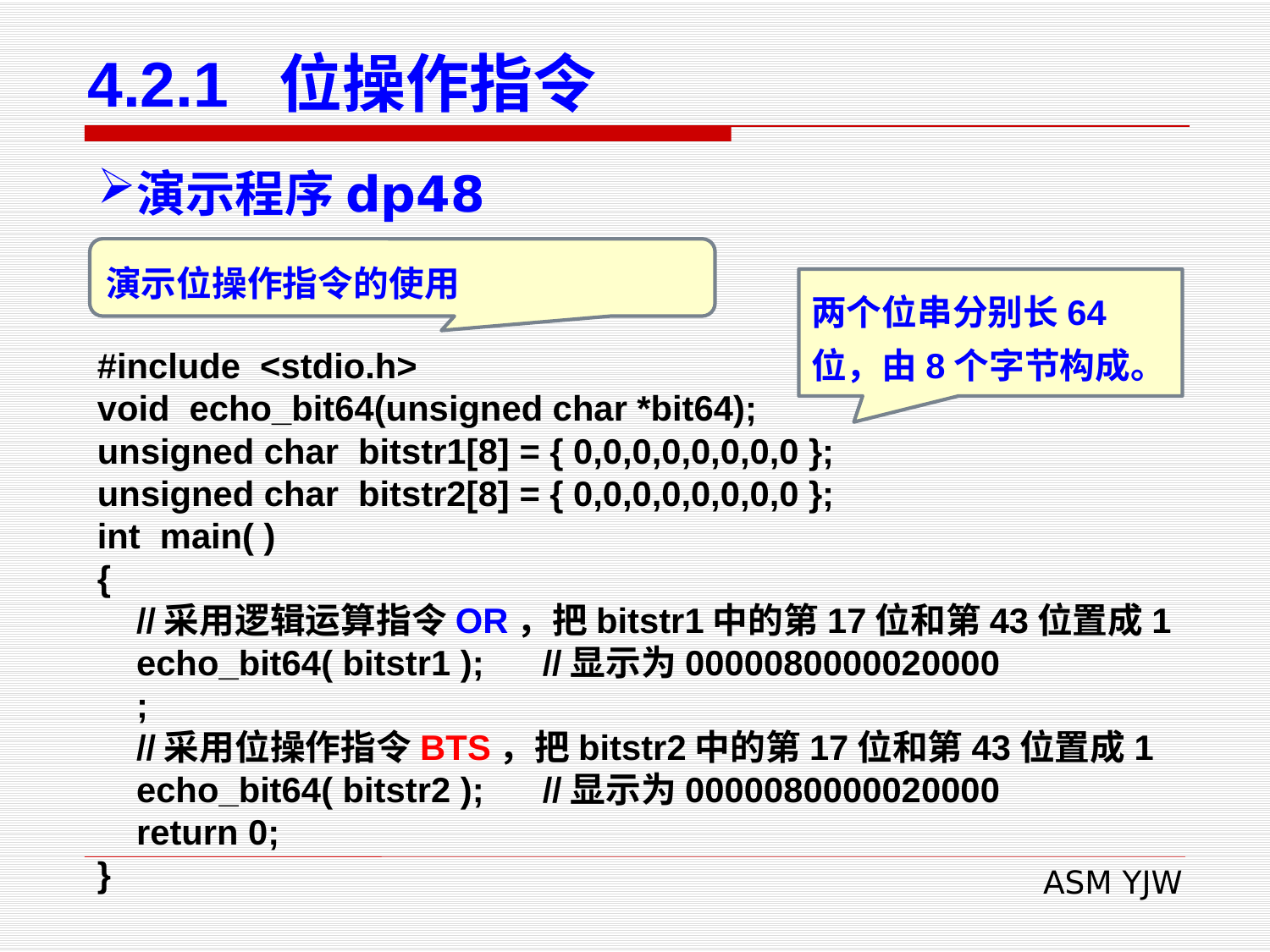

# 4.2.1  位操作指令
演示程序dp48
演示位操作指令的使用
两个位串分别长64位，由8个字节构成。
#include  <stdio.h>
void  echo_bit64(unsigned char *bit64);
unsigned char  bitstr1[8] = { 0,0,0,0,0,0,0,0 };
unsigned char  bitstr2[8] = { 0,0,0,0,0,0,0,0 };
int  main( )
{
    //采用逻辑运算指令OR，把bitstr1中的第17位和第43位置成1
    echo_bit64( bitstr1 );      //显示为0000080000020000
    ;
    //采用位操作指令BTS，把bitstr2中的第17位和第43位置成1
    echo_bit64( bitstr2 );      //显示为0000080000020000
    return 0;
}